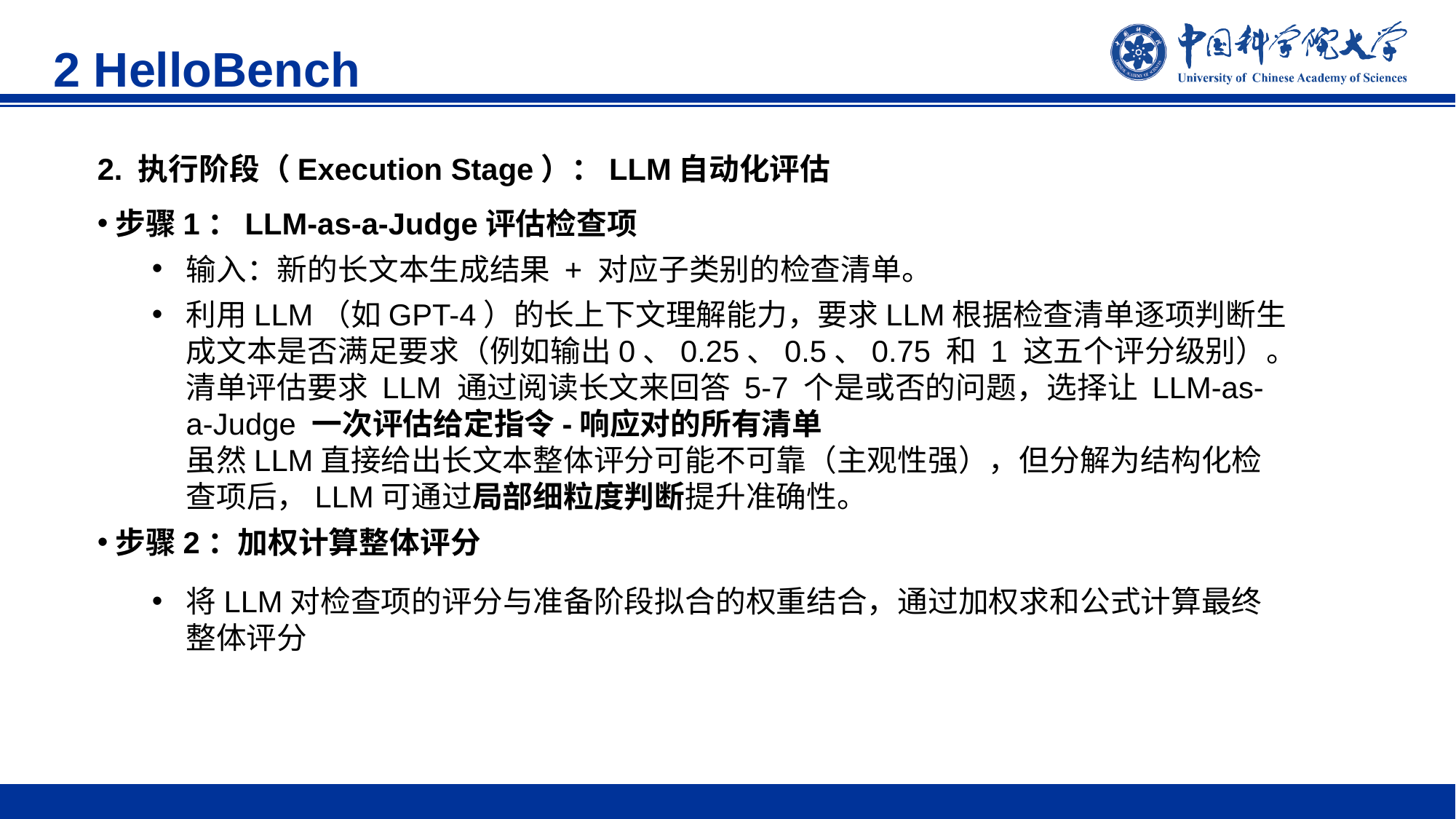

2 HelloBench
2. 执行阶段（Execution Stage）：LLM自动化评估​​
​​步骤1：LLM-as-a-Judge评估检查项​​
输入：新的长文本生成结果 + 对应子类别的检查清单。
利用LLM（如GPT-4）的长上下文理解能力，要求LLM根据检查清单逐项判断生成文本是否满足要求（例如输出0、0.25、0.5、0.75 和 1 这五个评分级别）。清单评估要求 LLM 通过阅读长文来回答 5-7 个是或否的问题，选择让 LLM-as-a-Judge 一次评估给定指令-响应对的所有清单
虽然LLM直接给出长文本整体评分可能不可靠（主观性强），但分解为结构化检查项后，LLM可通过​​局部细粒度判断​​提升准确性。
​​步骤2：加权计算整体评分​​
将LLM对检查项的评分与准备阶段拟合的权重结合，通过加权求和公式计算最终整体评分

8